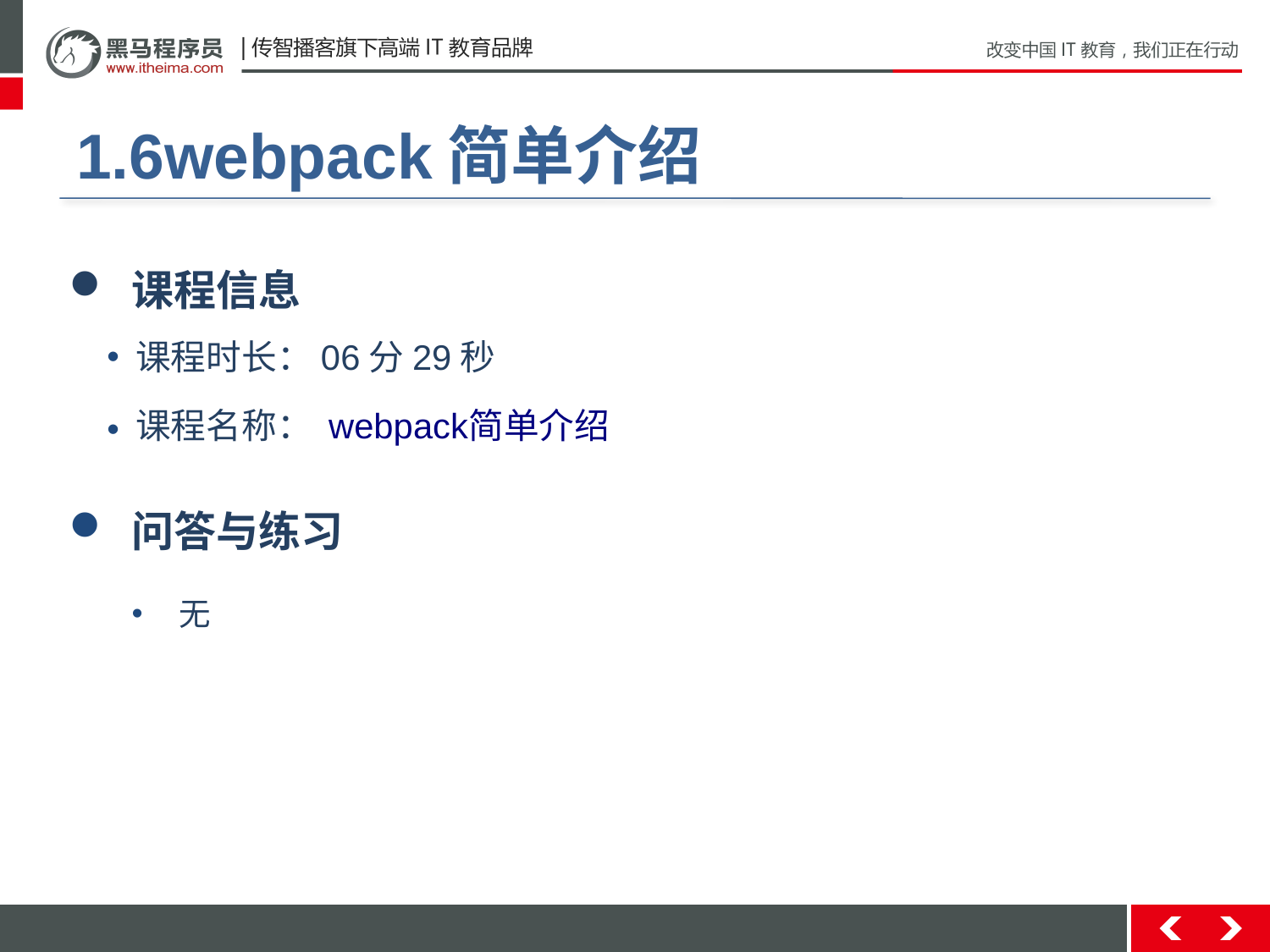

#
1.6webpack简单介绍
 课程信息
 课程时长：06分29秒
 课程名称： webpack简单介绍
 问答与练习
无